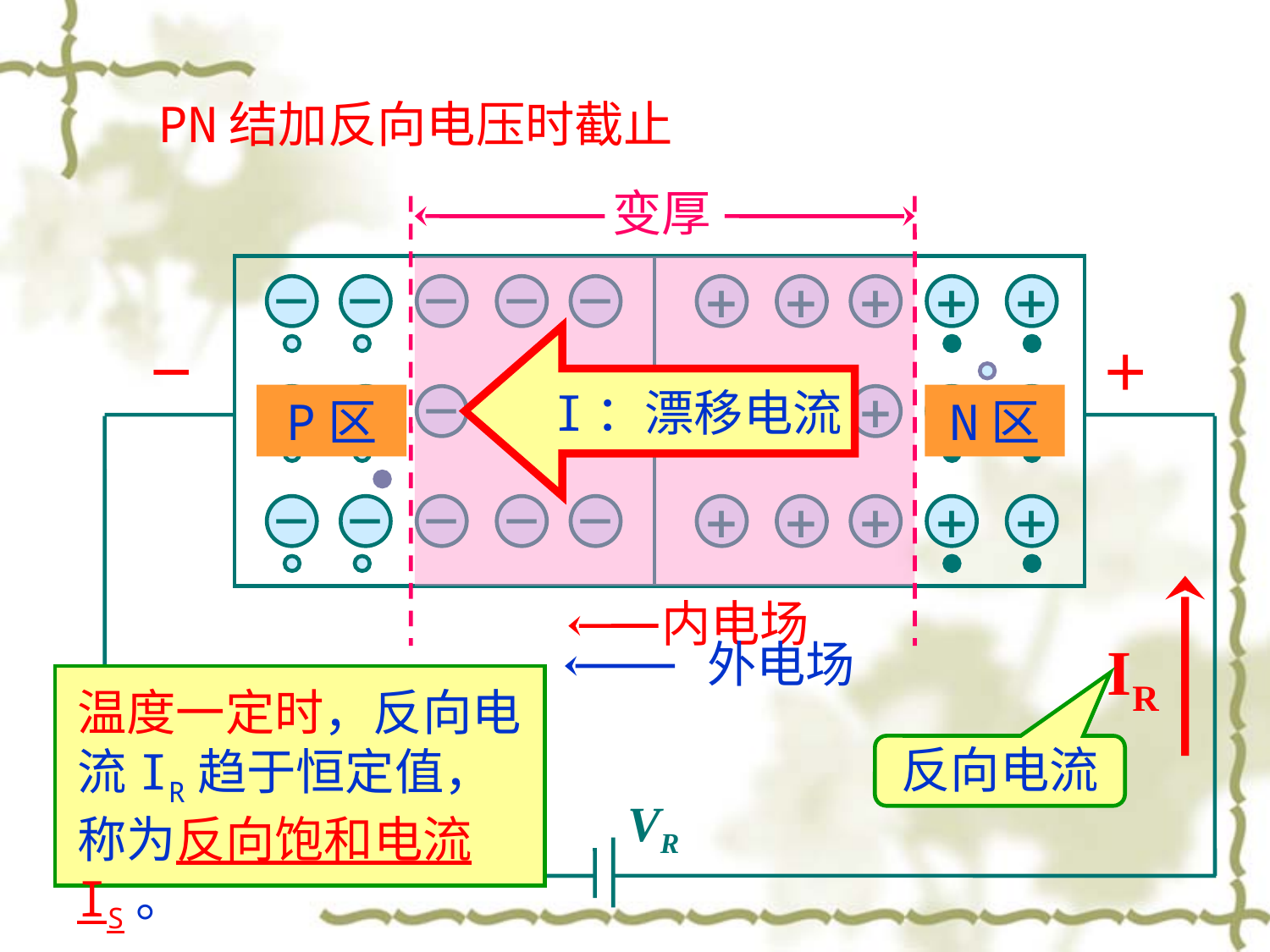

PN结加反向电压时截止
变厚

－
－
－
－
－
+
+
+
+
+
I：漂移电流
－

＋

P区
N区
－
－
－
－
－
+
+
+
+
+

－
－
－
－
－
+
+
+
+
+

内电场

IR
外电场

温度一定时，反向电流IR趋于恒定值，称为反向饱和电流IS。

反向电流
VR
32